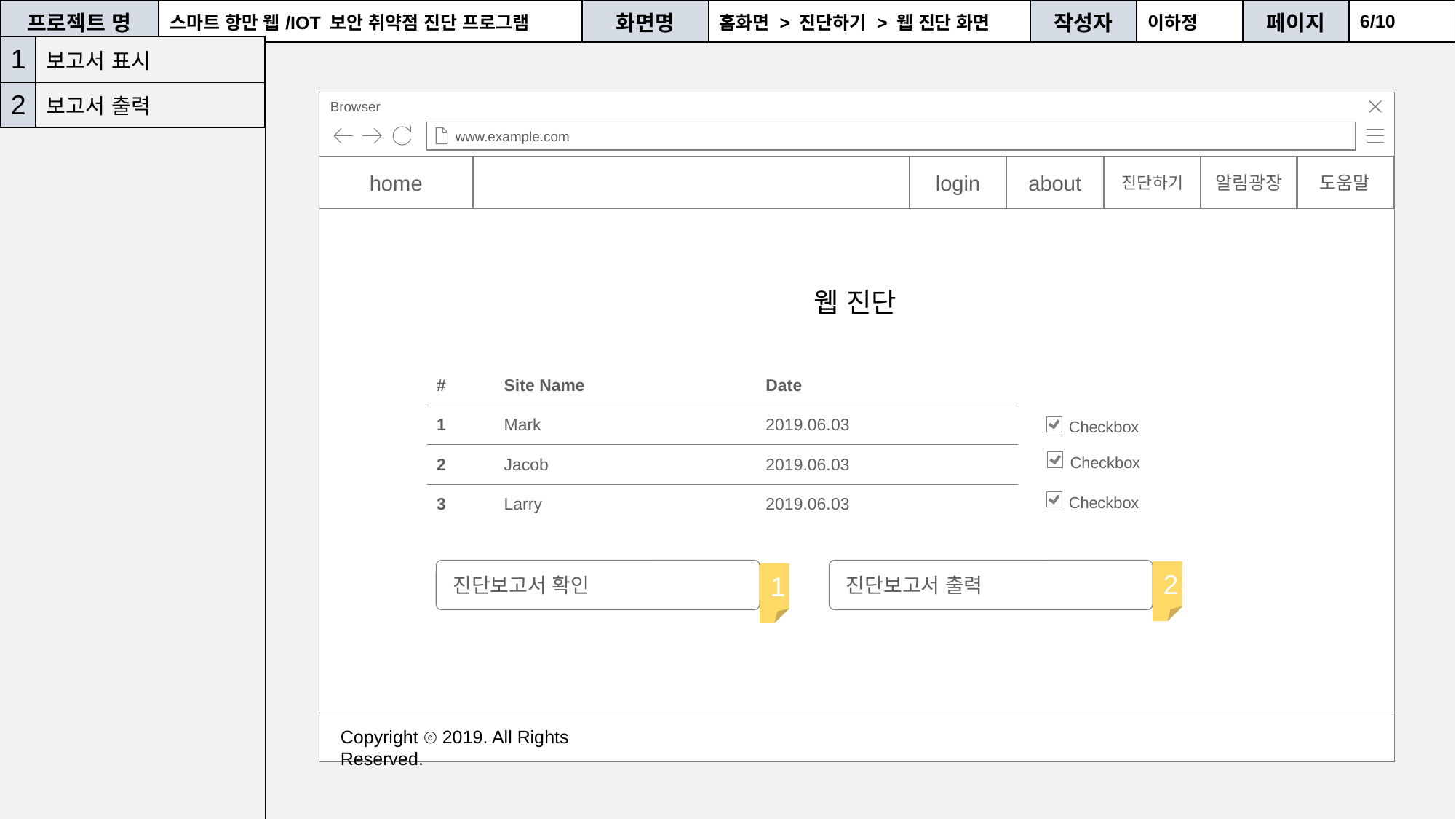

| 프로젝트 명 | 스마트 항만 웹/IOT 보안 취약점 진단 프로그램 | 화면명 | 홈화면 > 진단하기 > 웹 진단 화면 | 작성자 | 이하정 | 페이지 | 6/10 |
| --- | --- | --- | --- | --- | --- | --- | --- |
| 1 | 보고서 표시 |
| --- | --- |
| 2 | 보고서 출력 |
|  |  |
Browser

www.example.com

login
about
진단하기
알림광장
도움말
home
Copyright ⓒ 2019. All Rights Reserved.
웹 진단
| # | Site Name | Date |
| --- | --- | --- |
| 1 | Mark | 2019.06.03 |
| 2 | Jacob | 2019.06.03 |
| 3 | Larry | 2019.06.03 |
Checkbox

Checkbox

Checkbox

진단보고서 확인
진단보고서 출력
2
1